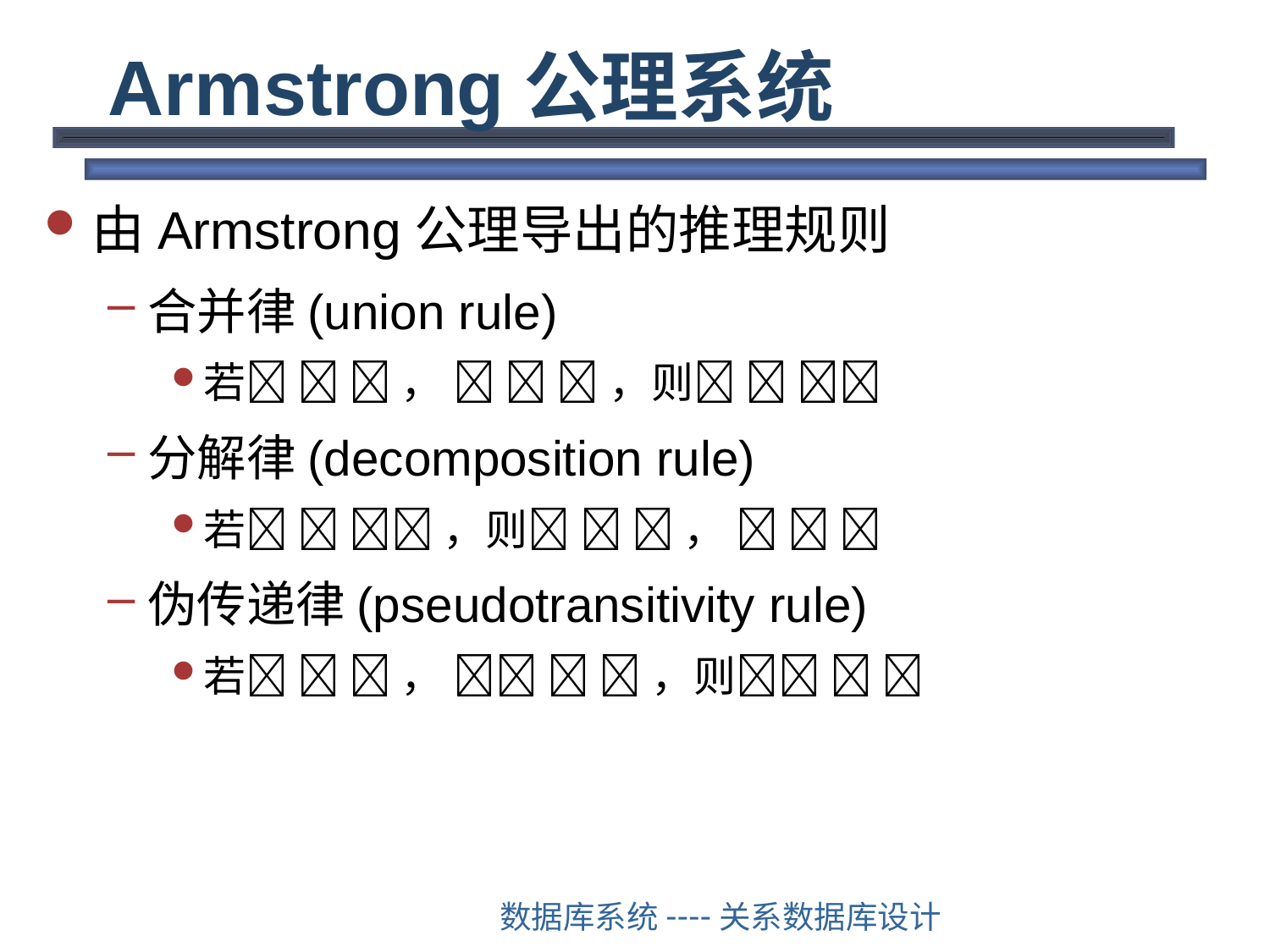

# Armstrong公理系统
由Armstrong公理导出的推理规则
合并律(union rule)
若α → β ， α → γ ，则α → βγ
分解律(decomposition rule)
若α → βγ ，则α → β ， α → γ
伪传递律(pseudotransitivity rule)
若α → β ， γβ → δ ，则γα → δ
数据库系统----关系数据库设计